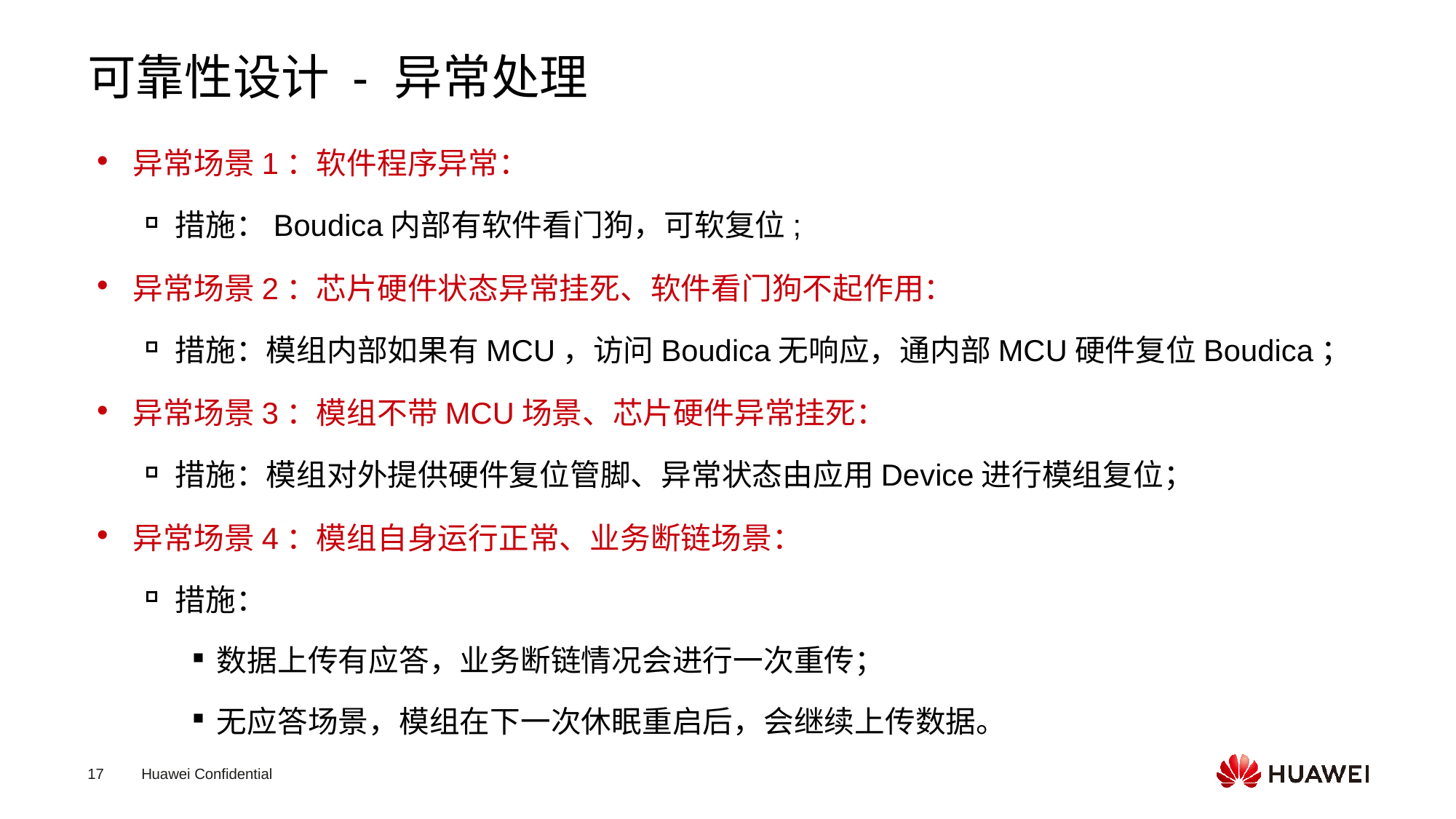

# 可靠性设计 - 异常处理
异常场景1：软件程序异常：
措施：Boudica内部有软件看门狗，可软复位;
异常场景2：芯片硬件状态异常挂死、软件看门狗不起作用：
措施：模组内部如果有MCU，访问Boudica无响应，通内部MCU硬件复位Boudica；
异常场景3：模组不带MCU场景、芯片硬件异常挂死：
措施：模组对外提供硬件复位管脚、异常状态由应用Device进行模组复位；
异常场景4：模组自身运行正常、业务断链场景：
措施：
数据上传有应答，业务断链情况会进行一次重传；
无应答场景，模组在下一次休眠重启后，会继续上传数据。